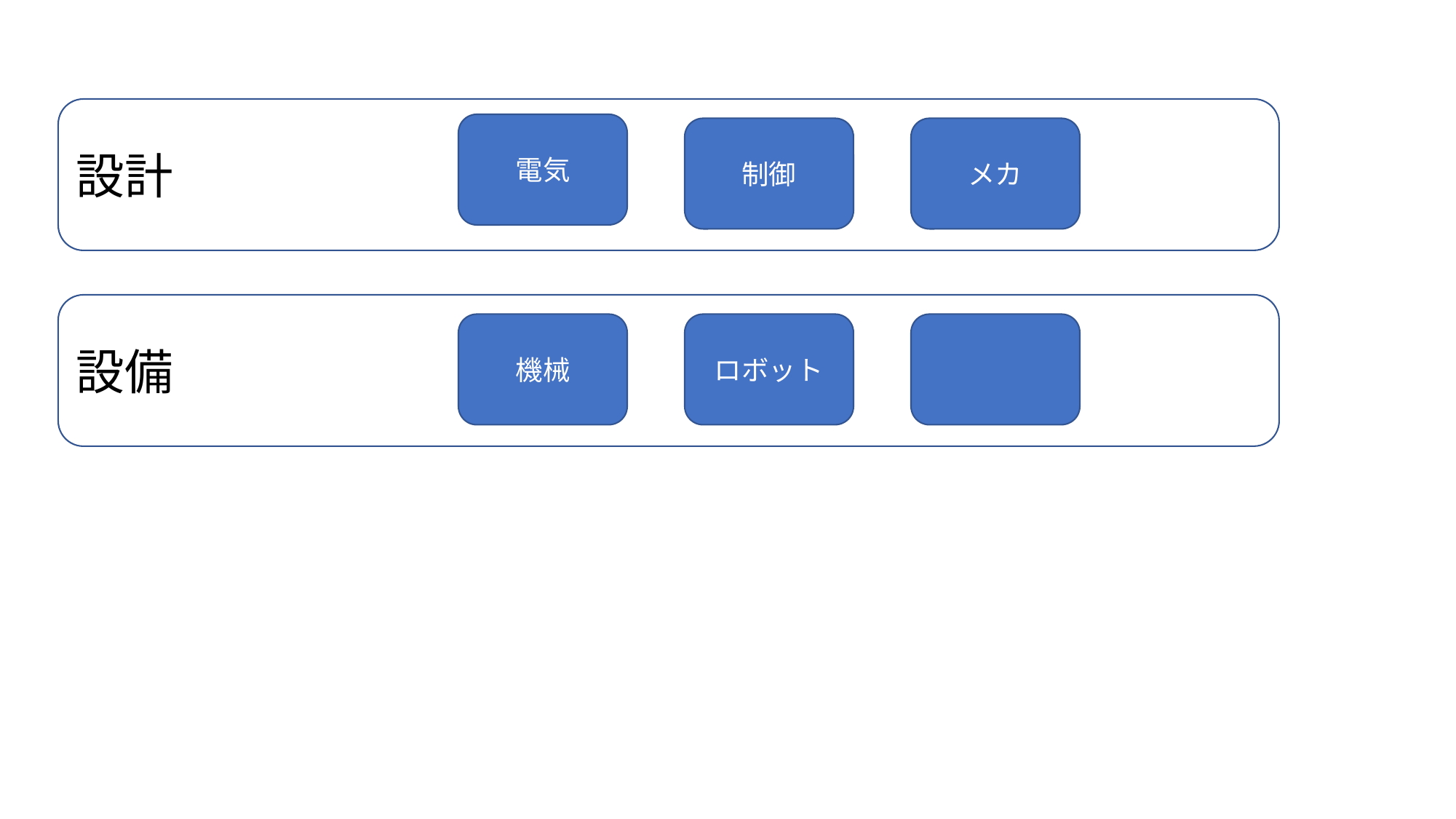

設計
電気
制御
メカ
設備
機械
ロボット